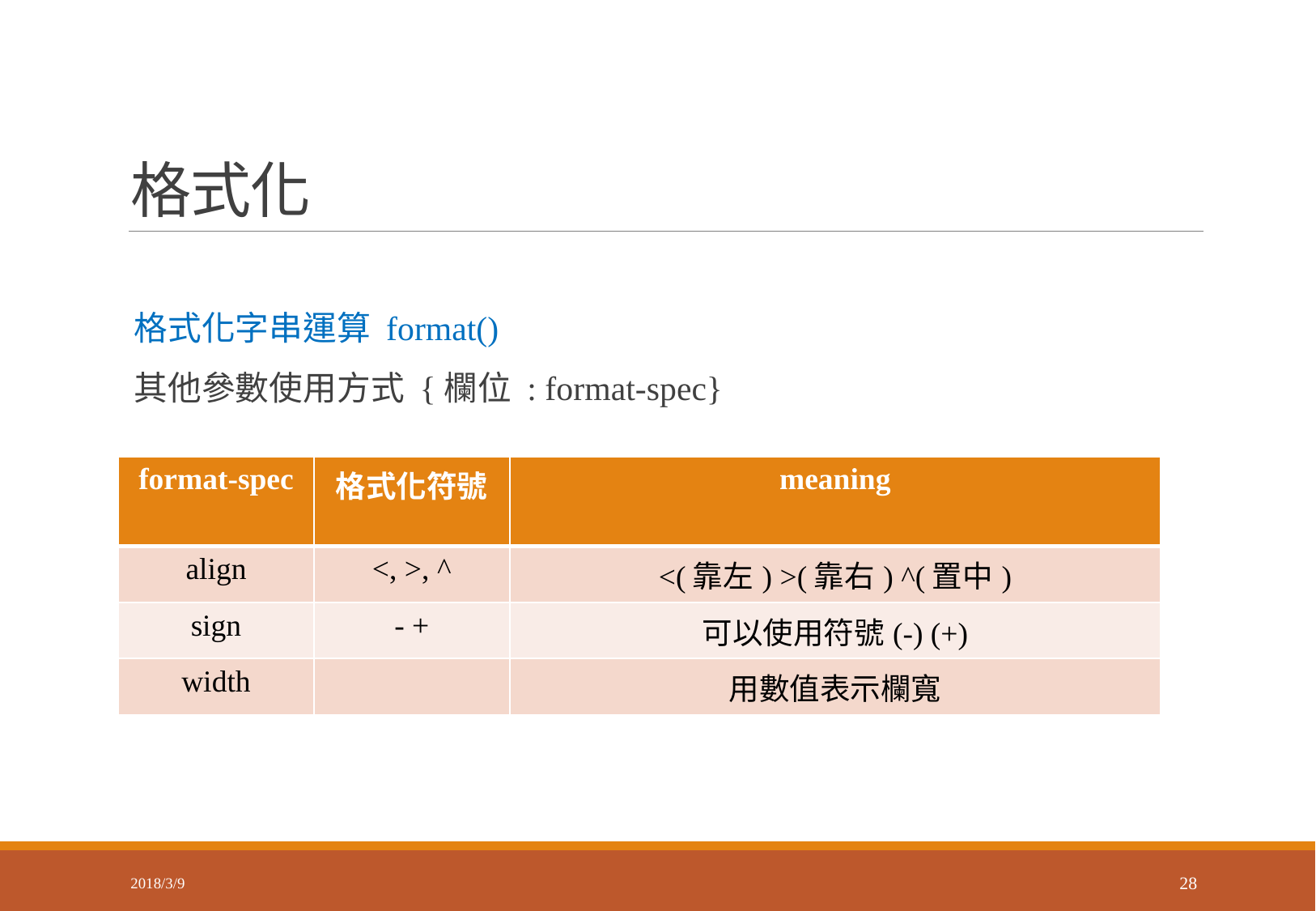

# 格式化

 格式化字串運算 format()
 其他參數使用方式 {欄位 : format-spec}
| format-spec | 格式化符號 | meaning |
| --- | --- | --- |
| align | <, >, ^ | <(靠左) >(靠右) ^(置中) |
| sign | - + | 可以使用符號(-) (+) |
| width |  | 用數值表示欄寬 |
2018/3/9
28